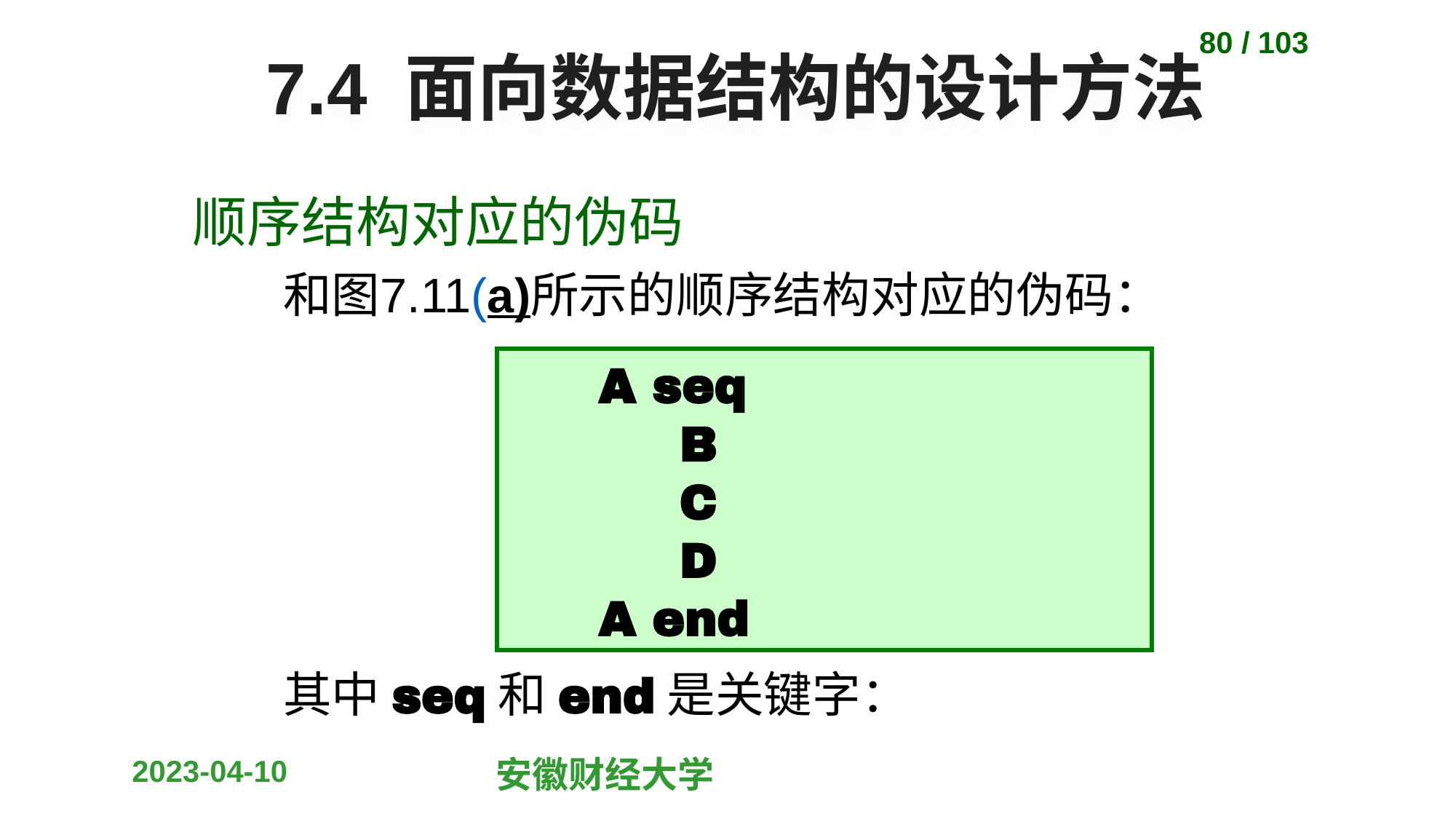

80 / 103
# 7.4 面向数据结构的设计方法
顺序结构对应的伪码
和图7.11(a)所示的顺序结构对应的伪码：
A seq
     B
     C
     D
A end
其中seq和end是关键字：
2023-04-10
安徽财经大学